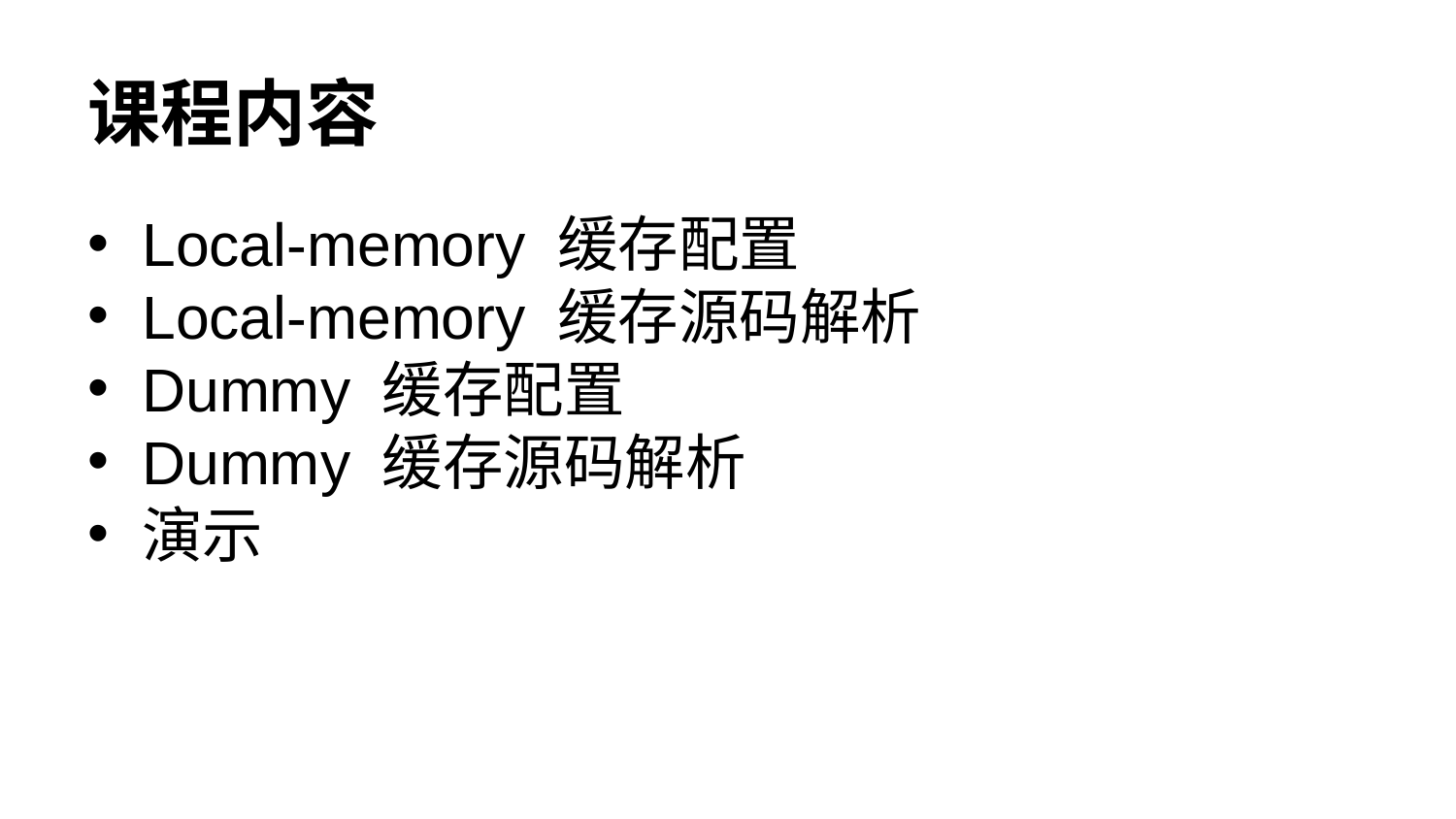

# 课程内容
Local-memory 缓存配置
Local-memory 缓存源码解析
Dummy 缓存配置
Dummy 缓存源码解析
演示